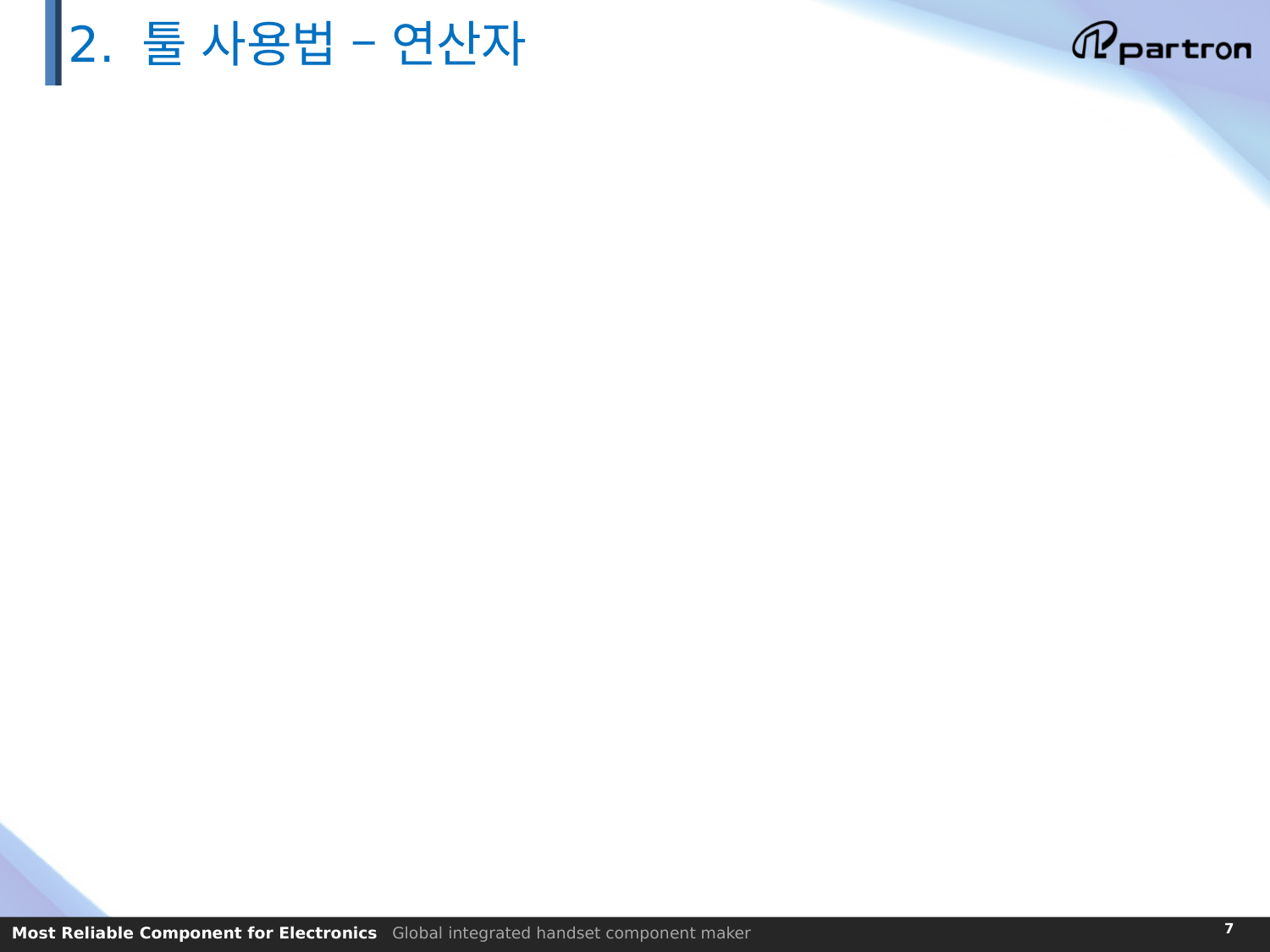

# 2. 툴 사용법 – 연산자
7